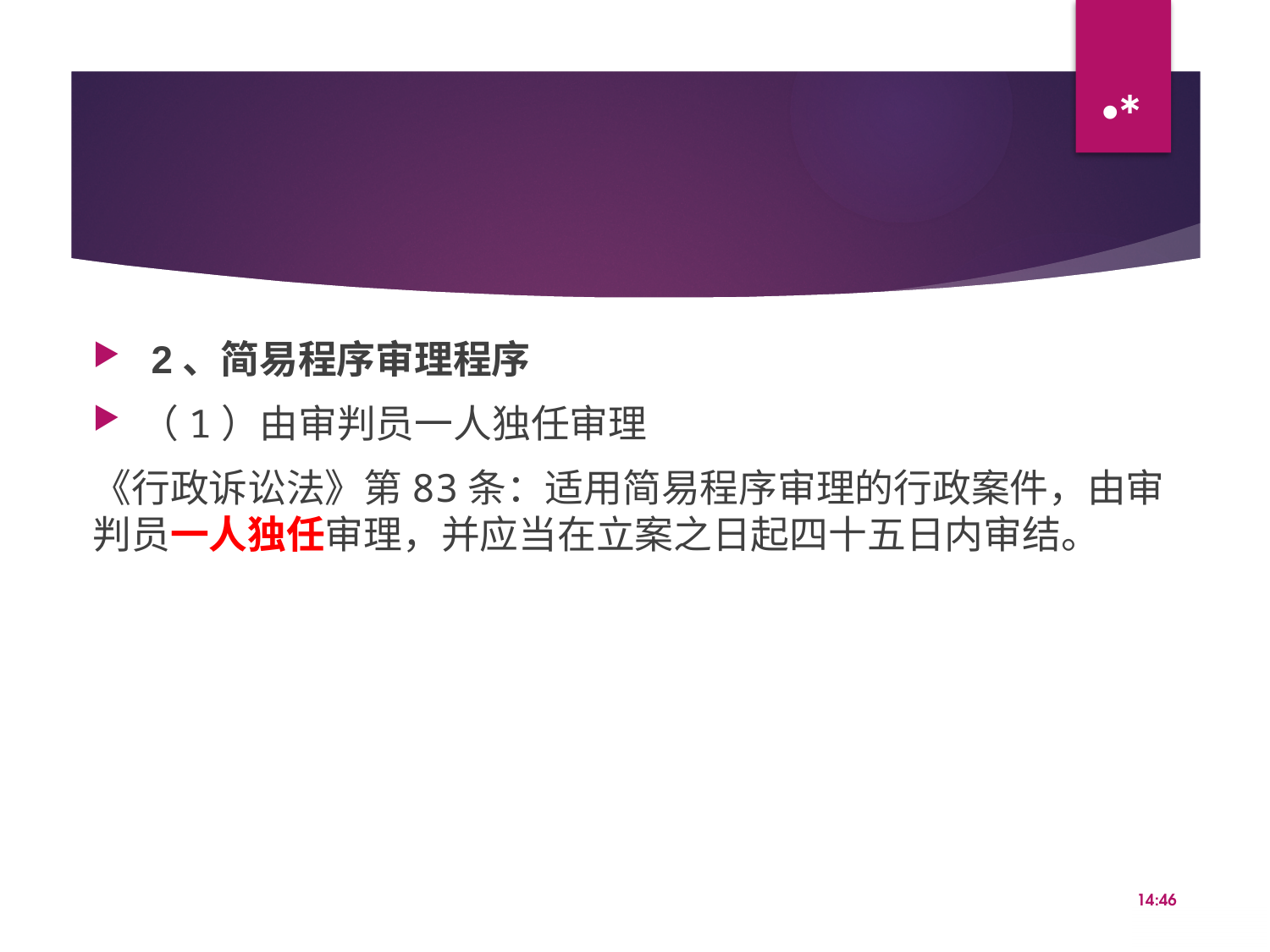

*
#
 2、简易程序审理程序
（1）由审判员一人独任审理
《行政诉讼法》第83条：适用简易程序审理的行政案件，由审判员一人独任审理，并应当在立案之日起四十五日内审结。

14:46